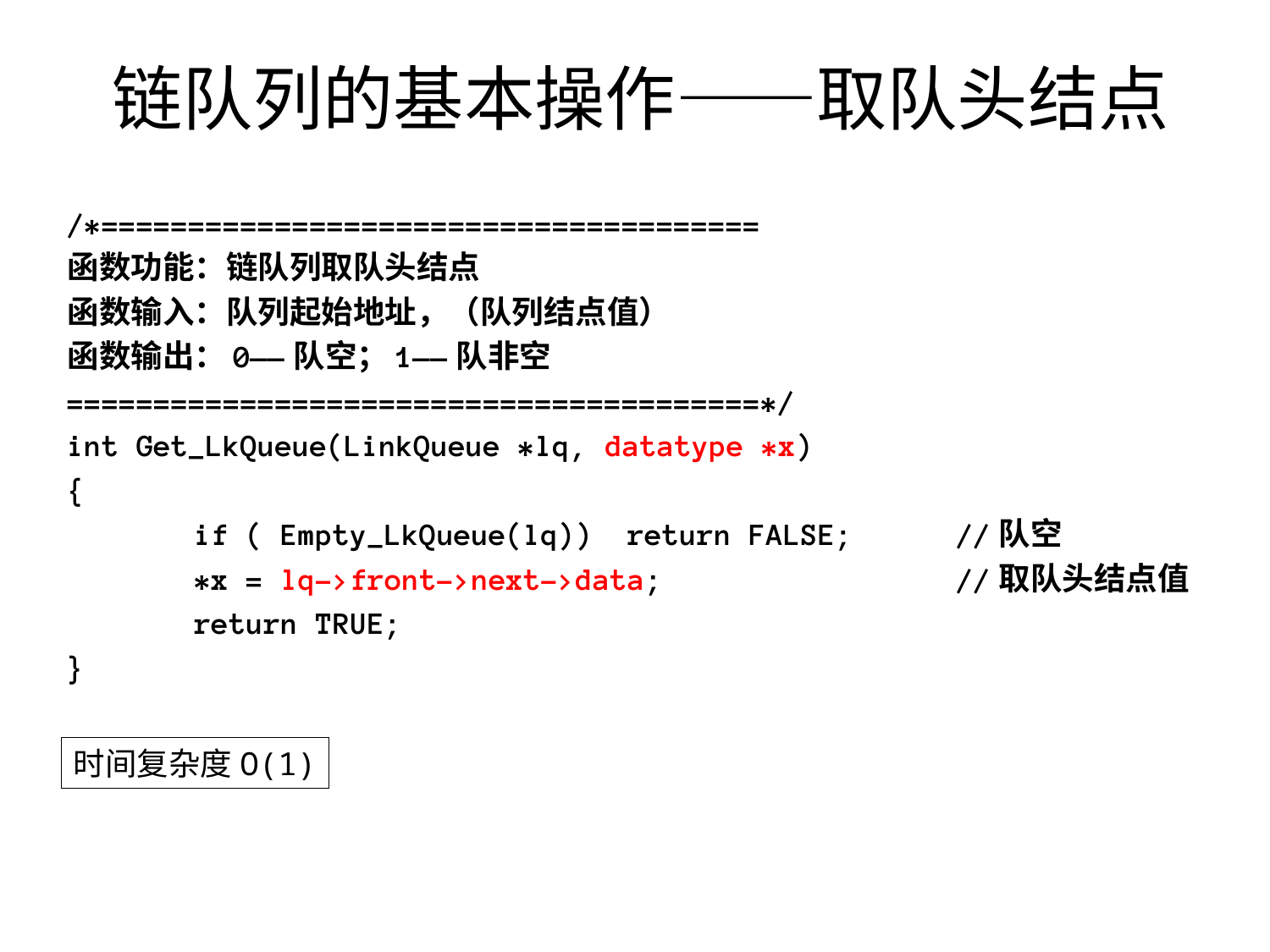

# 链队列的基本操作——取队头结点
/*======================================
函数功能：链队列取队头结点
函数输入：队列起始地址，（队列结点值）
函数输出：0——队空；1——队非空
========================================*/
int Get_LkQueue(LinkQueue *lq, datatype *x)
{
 	if ( Empty_LkQueue(lq))  return FALSE;  	//队空
 	*x = lq->front->next->data;			//取队头结点值
 	return TRUE;
}
时间复杂度O(1)
155